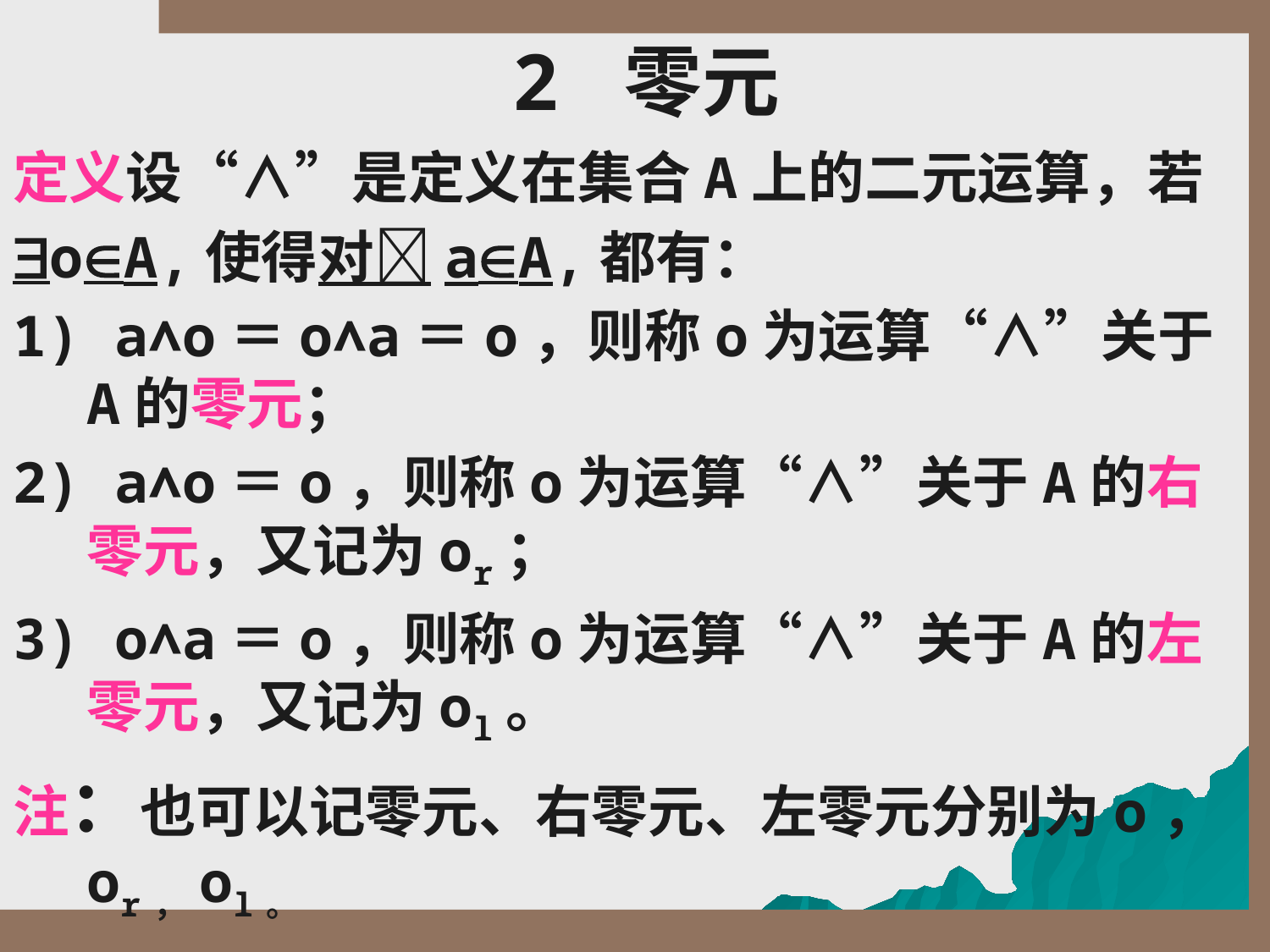

# 2 零元
定义设“∧”是定义在集合A上的二元运算，若
∃o∈A,使得对∀a∈A,都有：
1) a∧o＝o∧a＝o，则称o为运算“∧”关于A的零元；
2) a∧o＝o，则称o为运算“∧”关于A的右零元，又记为or；
3) o∧a＝o，则称o为运算“∧”关于A的左零元，又记为ol。
注：也可以记零元、右零元、左零元分别为o，or，ol。
22